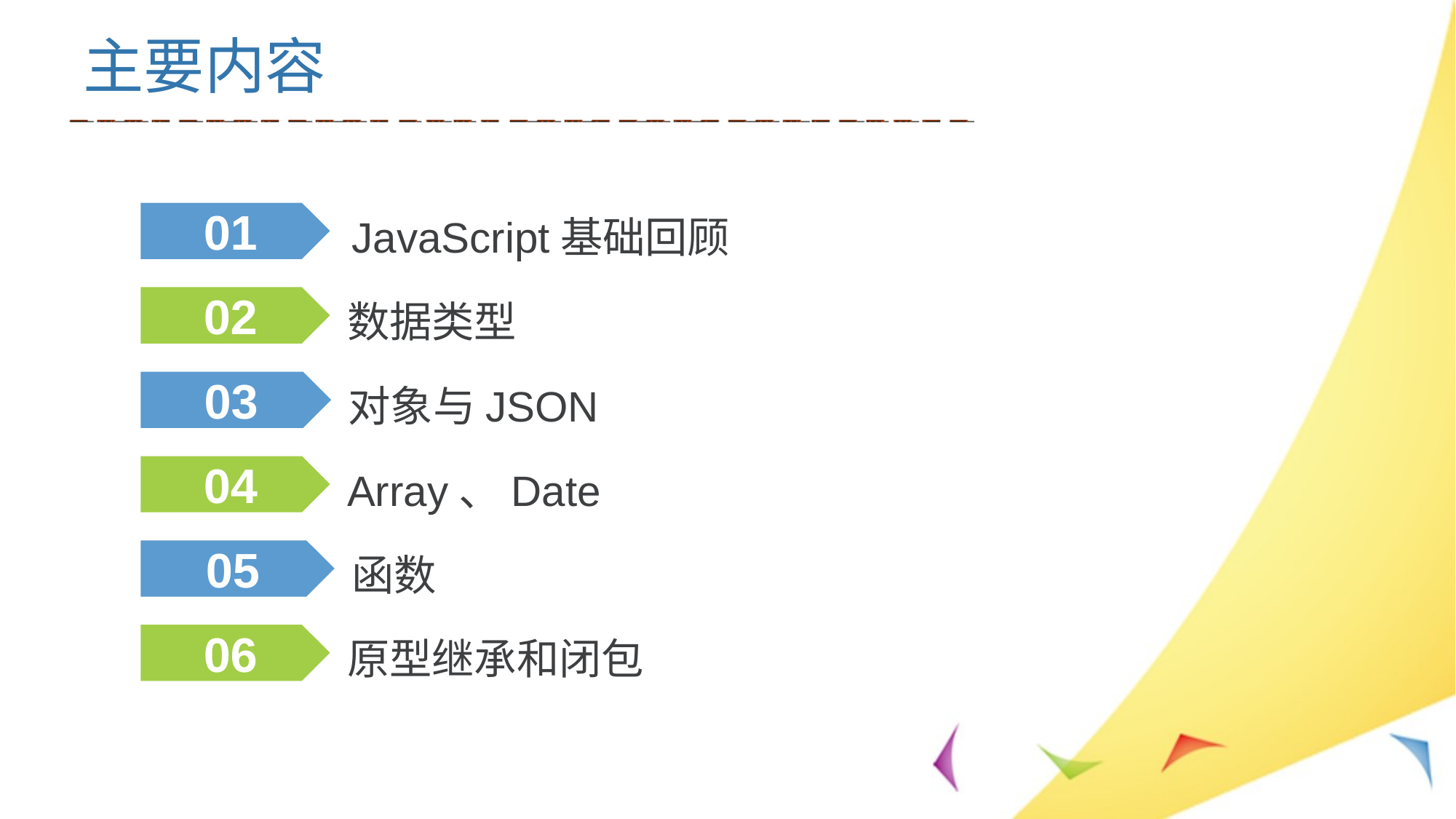

主要内容
01
JavaScript基础回顾
数据类型
02
对象与JSON
03
Array、Date
04
函数
05
原型继承和闭包
06